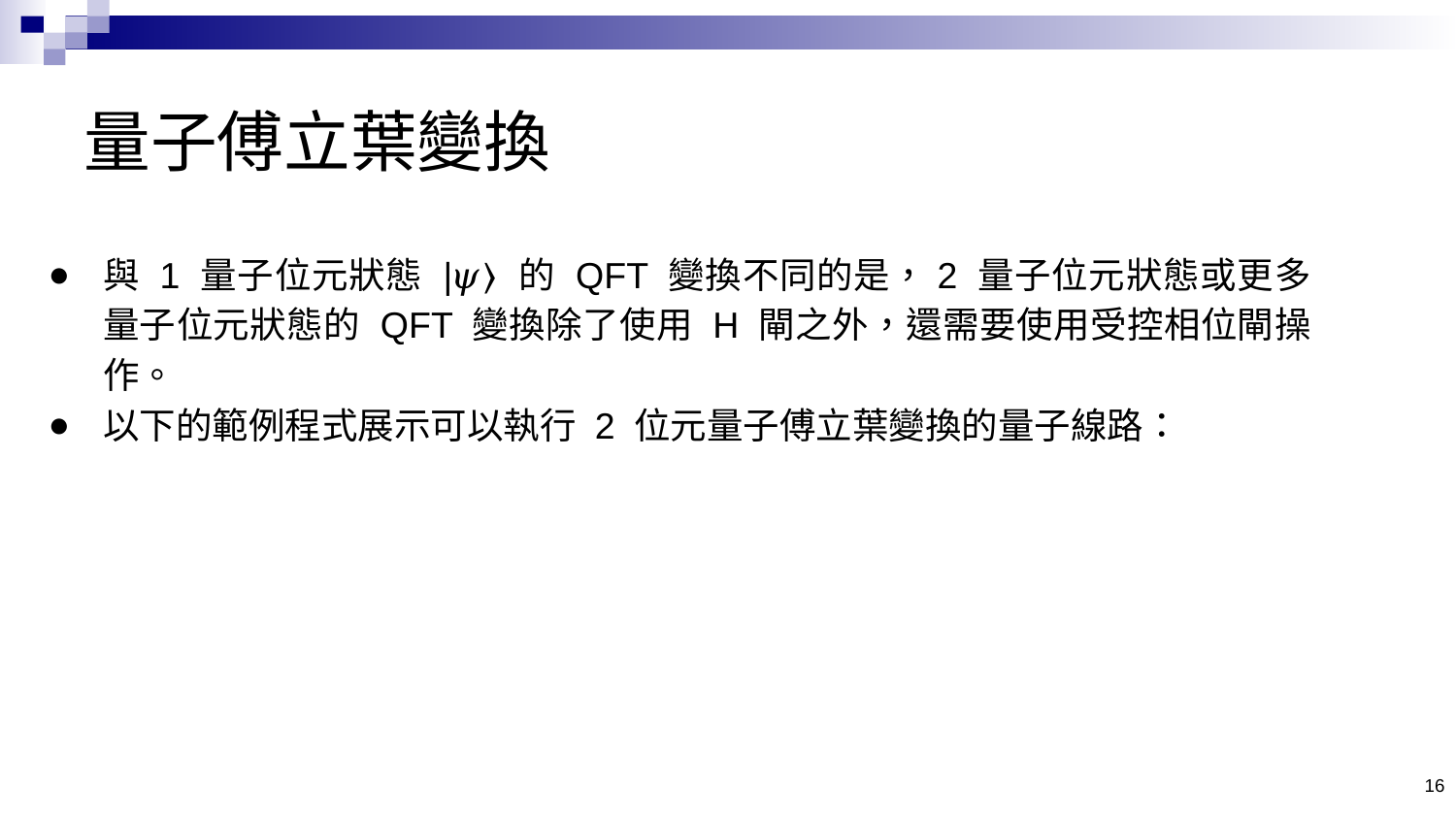

# 量子傅立葉變換
與 1 量子位元狀態 |𝜓⟩ 的 QFT 變換不同的是，2 量子位元狀態或更多量子位元狀態的 QFT 變換除了使用 H 閘之外，還需要使用受控相位閘操作。
以下的範例程式展示可以執行 2 位元量子傅立葉變換的量子線路：

16